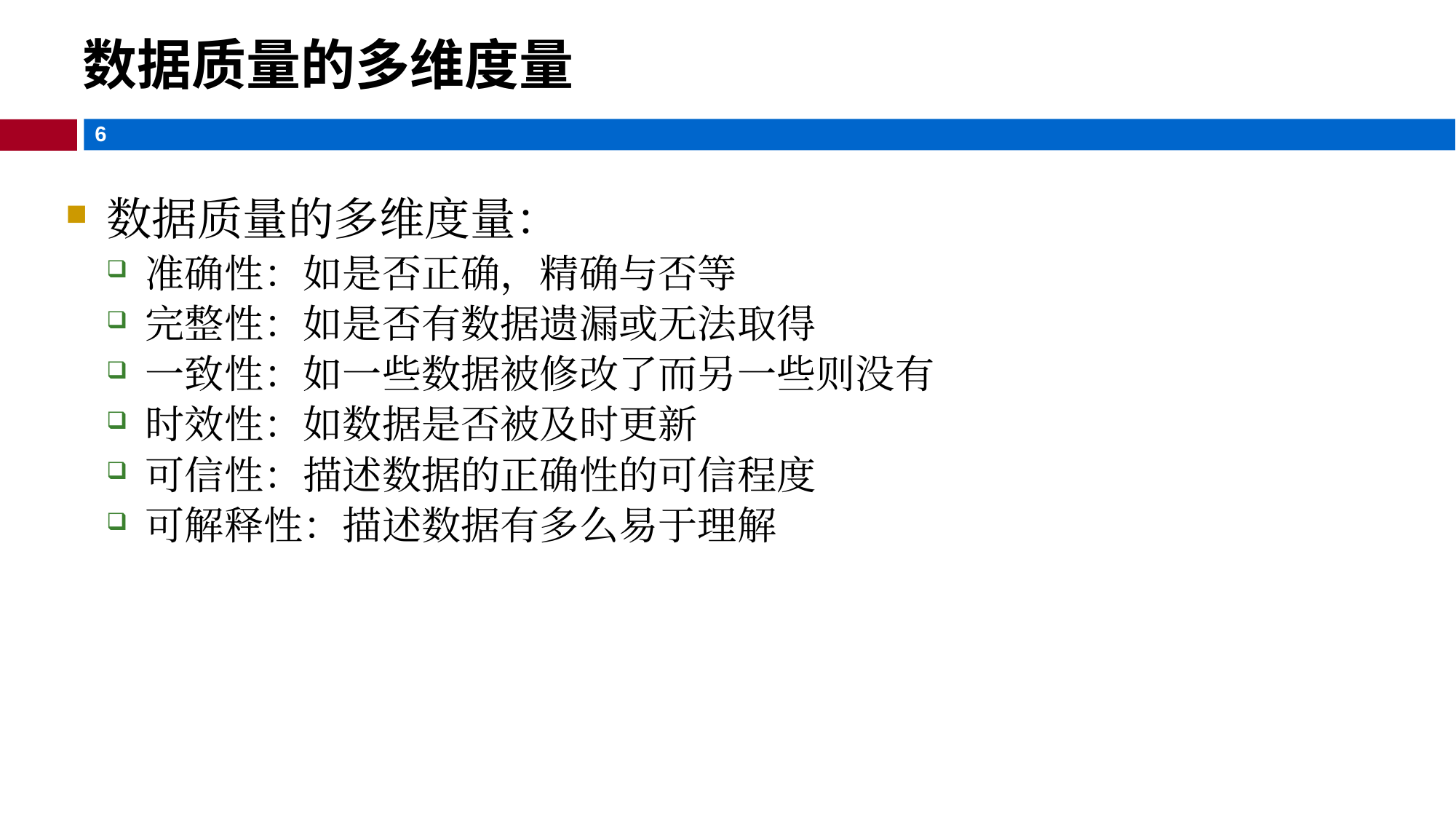

数据质量的多维度量
数据质量的多维度量：
准确性：如是否正确，精确与否等
完整性：如是否有数据遗漏或无法取得
一致性：如一些数据被修改了而另一些则没有
时效性：如数据是否被及时更新
可信性：描述数据的正确性的可信程度
可解释性：描述数据有多么易于理解